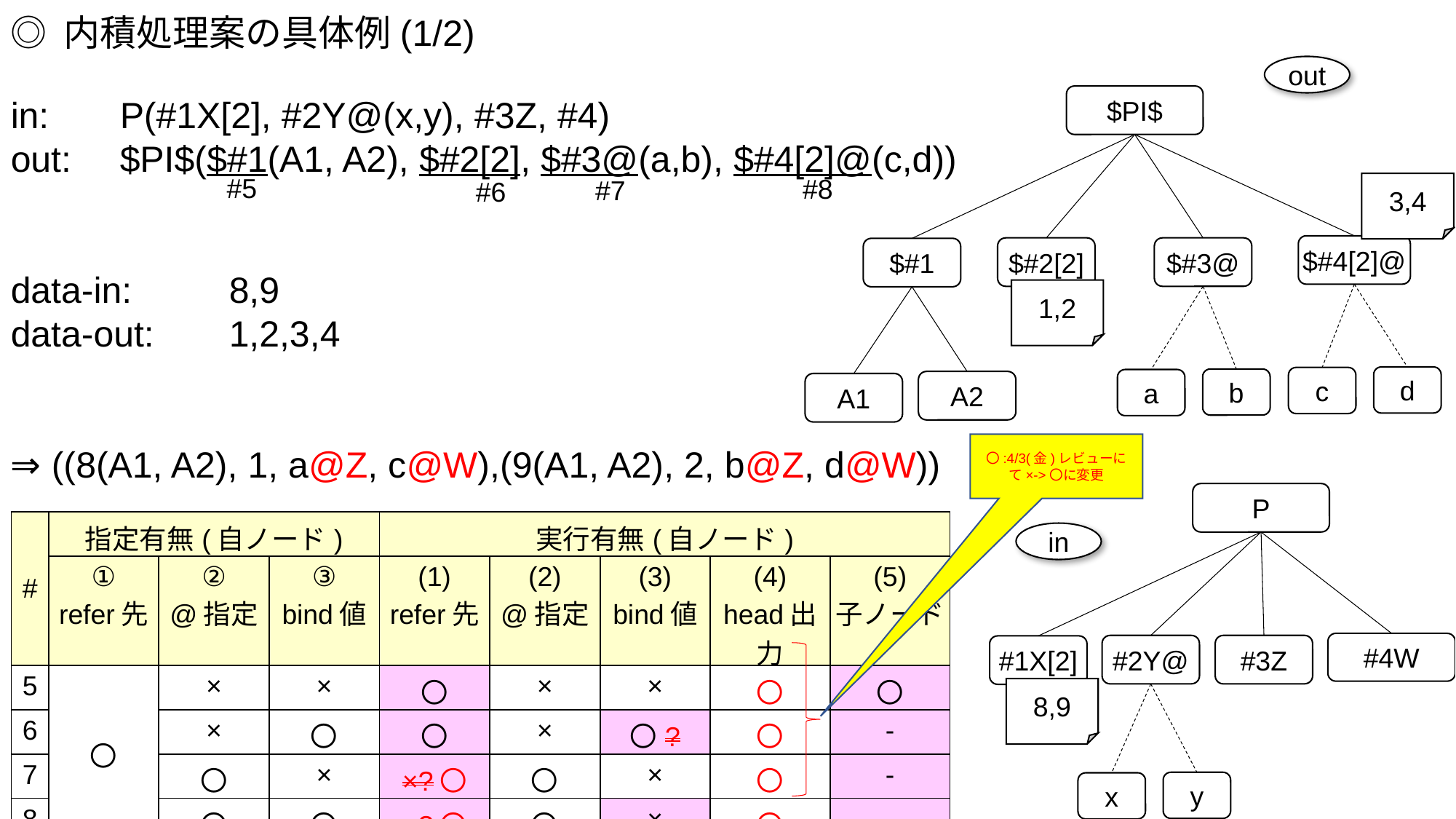

◎ 内積処理案の具体例(1/2)
out
$PI$
in:	P(#1X[2], #2Y@(x,y), #3Z, #4)
out:	$PI$($#1(A1, A2), $#2[2], $#3@(a,b), $#4[2]@(c,d))

data-in:	8,9
data-out:	1,2,3,4

⇒ ((8(A1, A2), 1, a@Z, c@W),(9(A1, A2), 2, b@Z, d@W))
#5
#8
#7
#6
3,4
$#4[2]@
$#2[2]
$#3@
$#1
1,2
d
c
b
a
A2
A1
〇:4/3(金)レビューにて×->〇に変更
P
| # | 指定有無(自ノード) |  |  | 実行有無(自ノード) |  |  |  |  |
| --- | --- | --- | --- | --- | --- | --- | --- | --- |
|  | ① refer先 | ② @指定 | ③ bind値 | (1) refer先 | (2) @指定 | (3) bind値 | (4) head出力 | (5) 子ノード |
| 5 | 〇 | × | × | 〇 | × | × | 〇 | 〇 |
| 6 |  | × | 〇 | 〇 | × | 〇? | 〇 | - |
| 7 |  | 〇 | × | ×?〇 | 〇 | × | 〇 | - |
| 8 |  | 〇 | 〇 | ×?〇 | 〇 | × | 〇 | - |
in
#4W
#2Y@
#3Z
#1X[2]

8,9
y
x